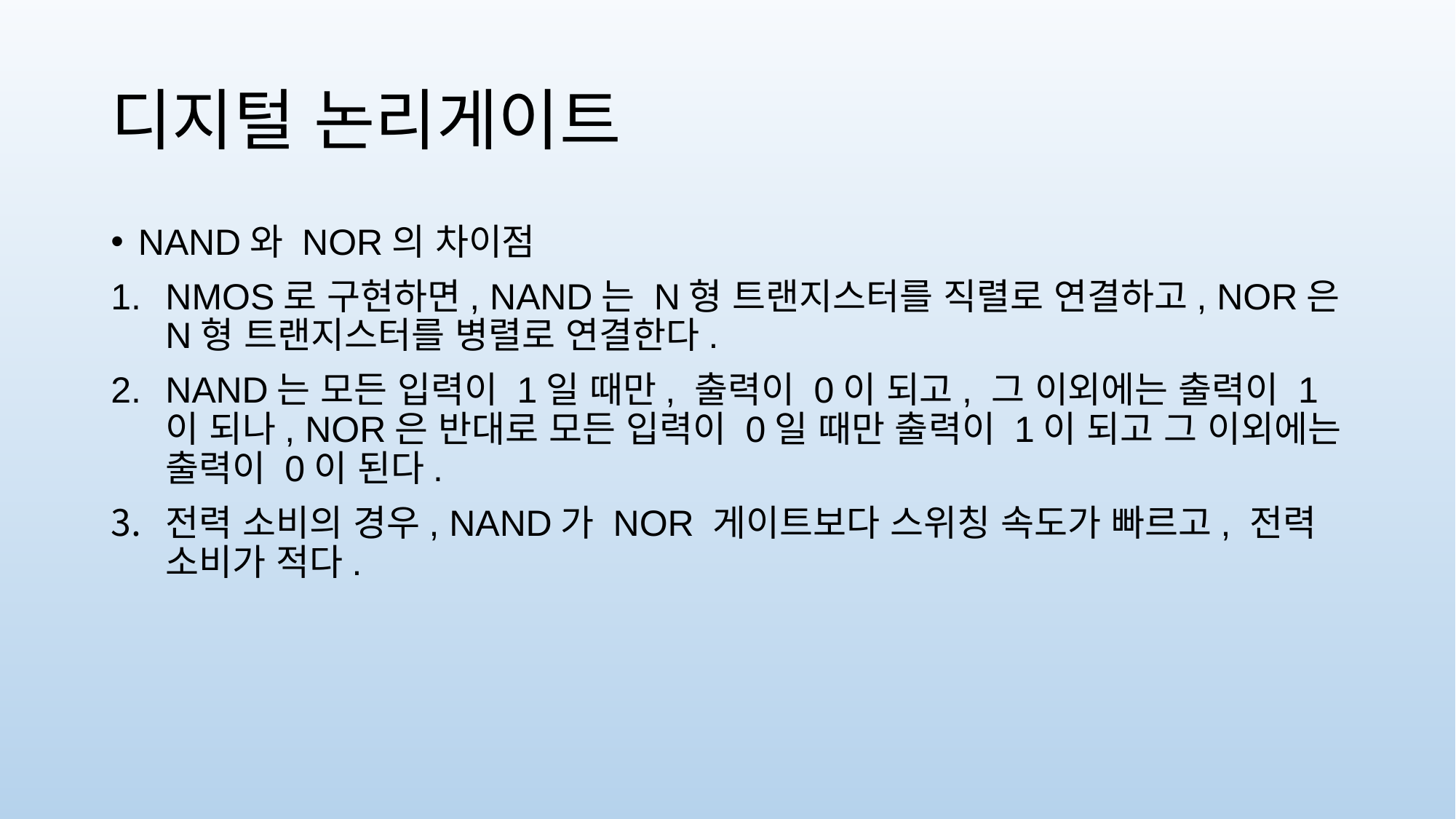

# 디지털 논리게이트
NAND와 NOR의 차이점
NMOS로 구현하면, NAND는 N형 트랜지스터를 직렬로 연결하고, NOR은 N형 트랜지스터를 병렬로 연결한다.
NAND는 모든 입력이 1일 때만, 출력이 0이 되고, 그 이외에는 출력이 1이 되나, NOR은 반대로 모든 입력이 0일 때만 출력이 1이 되고 그 이외에는 출력이 0이 된다.
전력 소비의 경우, NAND가 NOR 게이트보다 스위칭 속도가 빠르고, 전력 소비가 적다.